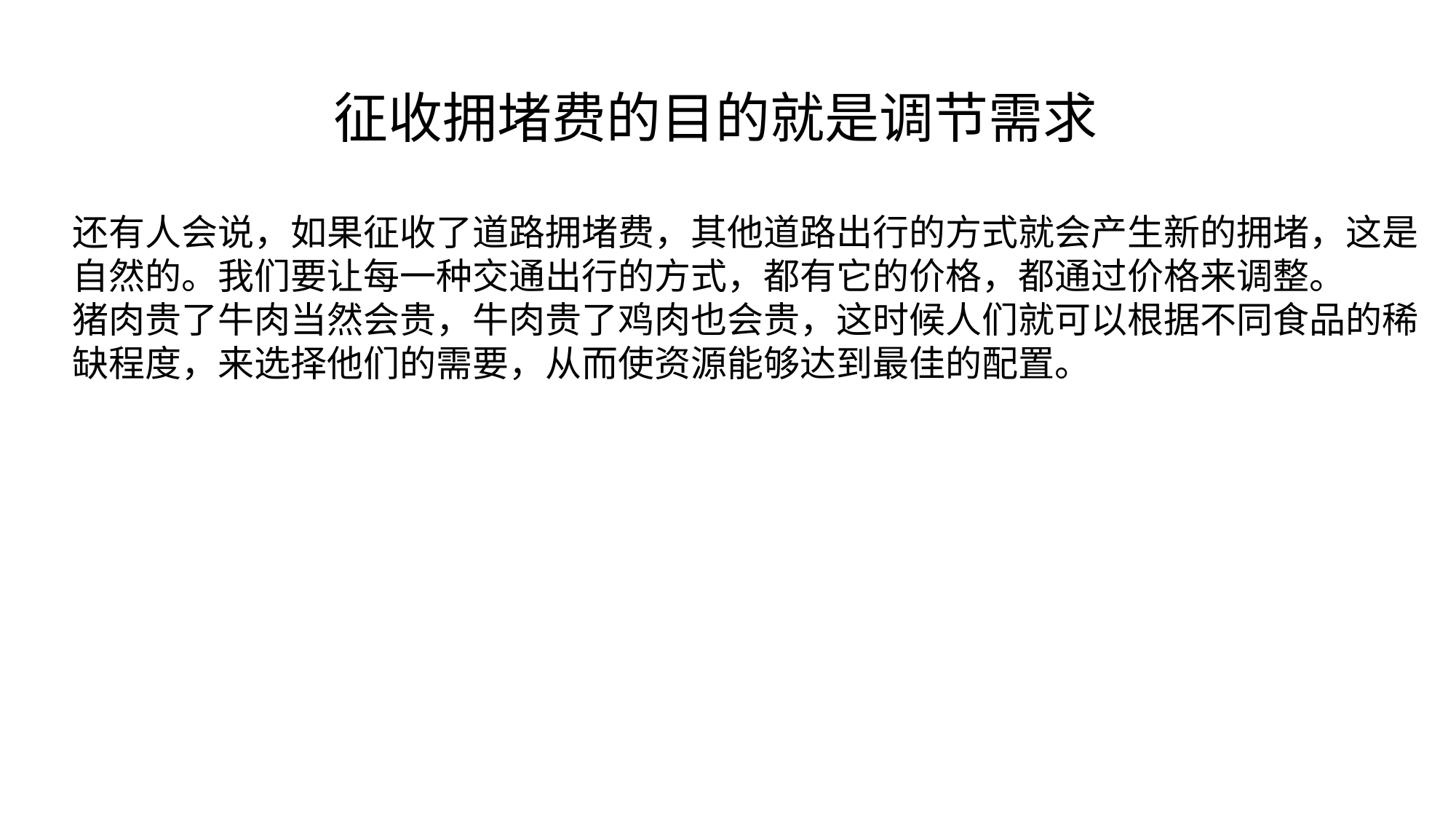

# 征收拥堵费的目的就是调节需求
还有人会说，如果征收了道路拥堵费，其他道路出行的方式就会产生新的拥堵，这是自然的。我们要让每一种交通出行的方式，都有它的价格，都通过价格来调整。
猪肉贵了牛肉当然会贵，牛肉贵了鸡肉也会贵，这时候人们就可以根据不同食品的稀缺程度，来选择他们的需要，从而使资源能够达到最佳的配置。